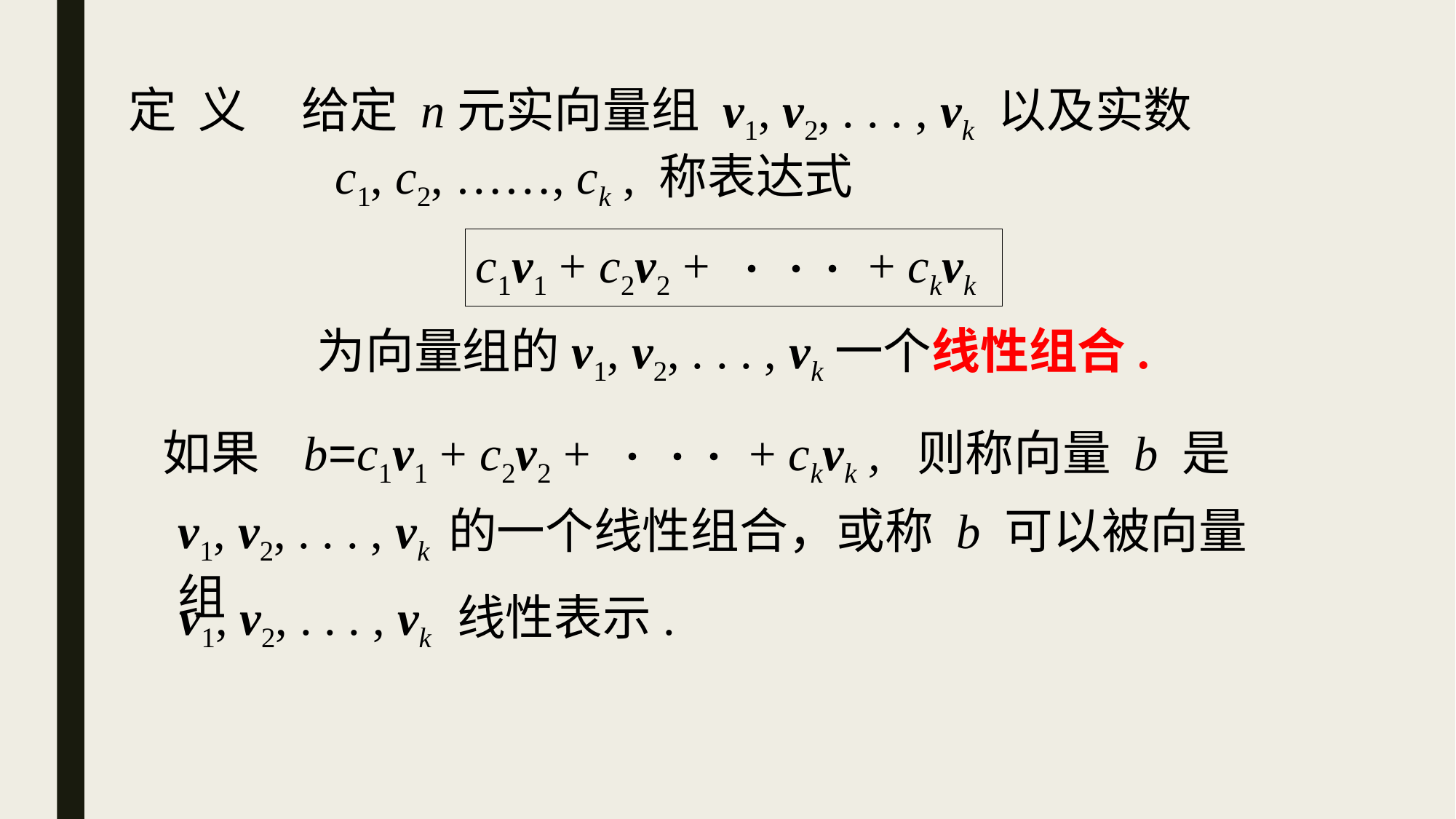

定  义     给定 n元实向量组 v1, v2, . . . , vk 以及实数
                 c1, c2, ……, ck , 称表达式
c1v1 + c2v2 + ・ ・・ + ckvk
为向量组的v1, v2, . . . , vk一个线性组合.
如果   b=c1v1 + c2v2 + ・ ・・ + ckvk ,  则称向量 b 是
v1, v2, . . . , vk 的一个线性组合，或称 b 可以被向量组
v1, v2, . . . , vk  线性表示.